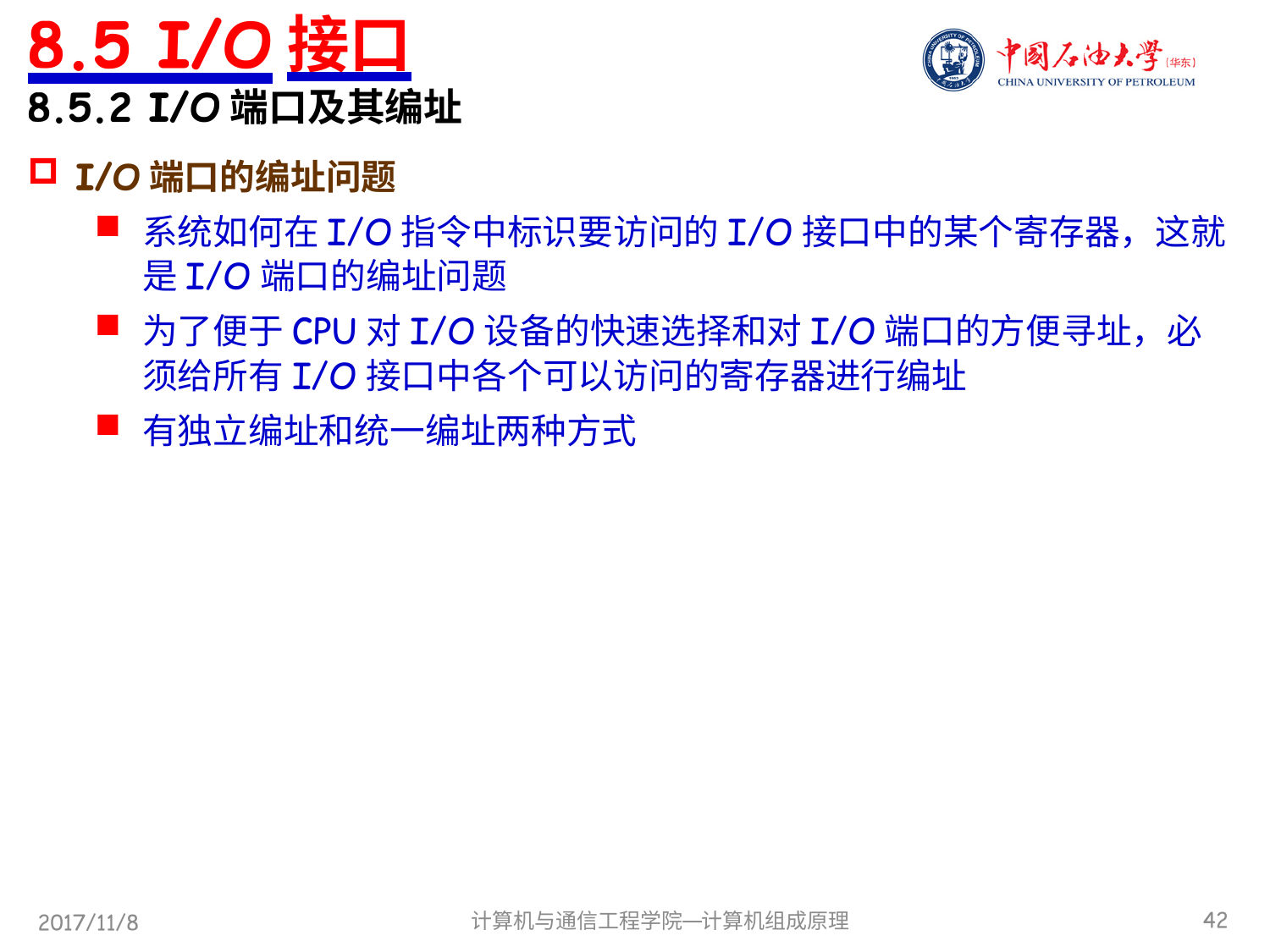

# 8.5 I/O接口
8.5.2 I/O端口及其编址
I/O端口的编址问题
系统如何在I/O指令中标识要访问的I/O接口中的某个寄存器，这就是I/O端口的编址问题
为了便于CPU对I/O设备的快速选择和对I/O端口的方便寻址，必须给所有I/O接口中各个可以访问的寄存器进行编址
有独立编址和统一编址两种方式
计算机与通信工程学院—计算机组成原理
42
2017/11/8